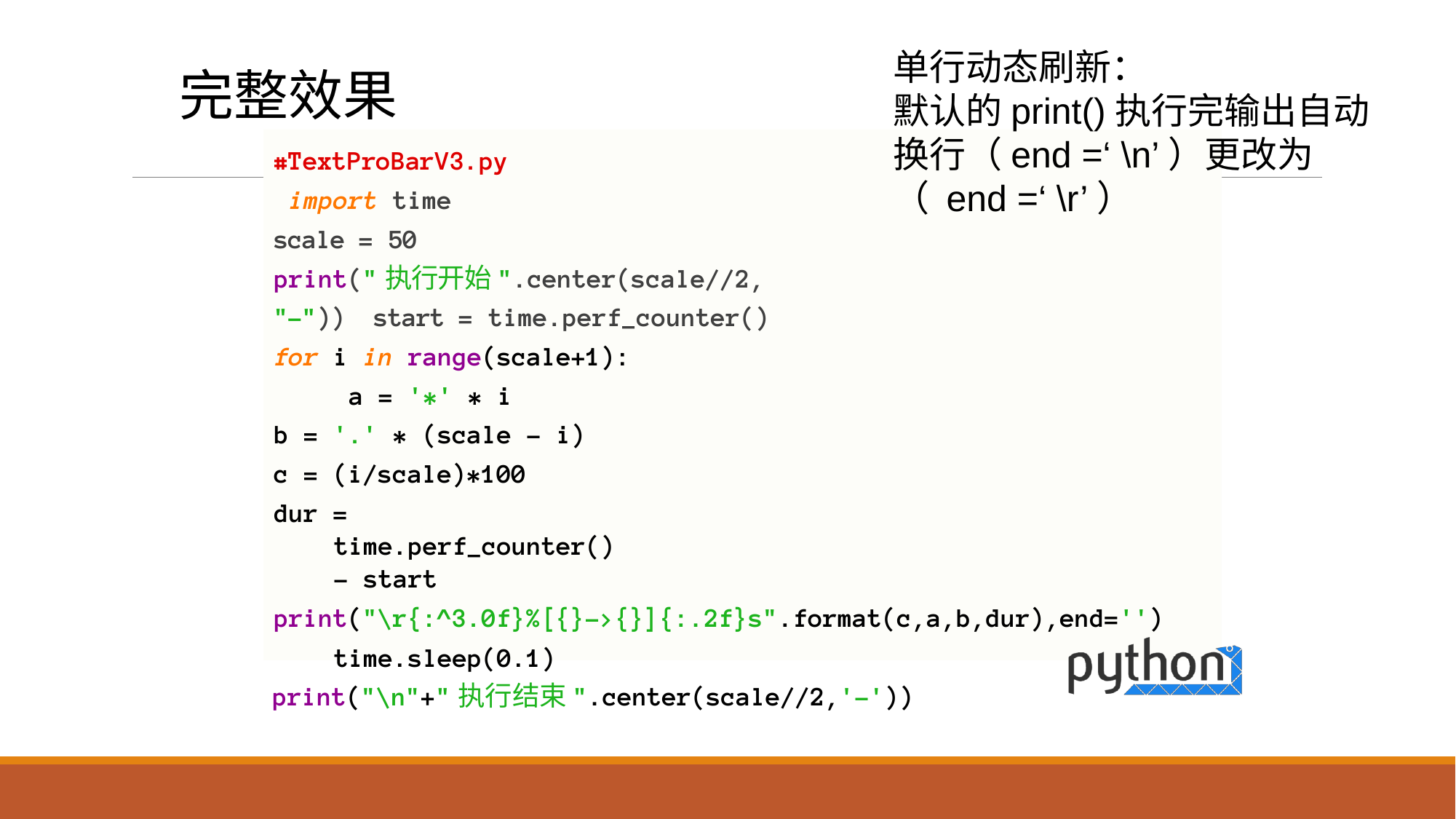

单行动态刷新：
默认的print()执行完输出自动换行（end =‘ \n’）更改为（ end =‘ \r’）
完整效果

# #TextProBarV3.py  import time  scale = 50
print("执行开始".center(scale//2, "-"))  start = time.perf_counter()
for i in range(scale+1):  a = '*' * i
b = '.' * (scale - i)
c = (i/scale)*100
dur = time.perf_counter() - start
print("\r{:^3.0f}%[{}->{}]{:.2f}s".format(c,a,b,dur),end='')  time.sleep(0.1)
print("\n"+"执行结束".center(scale//2,'-'))